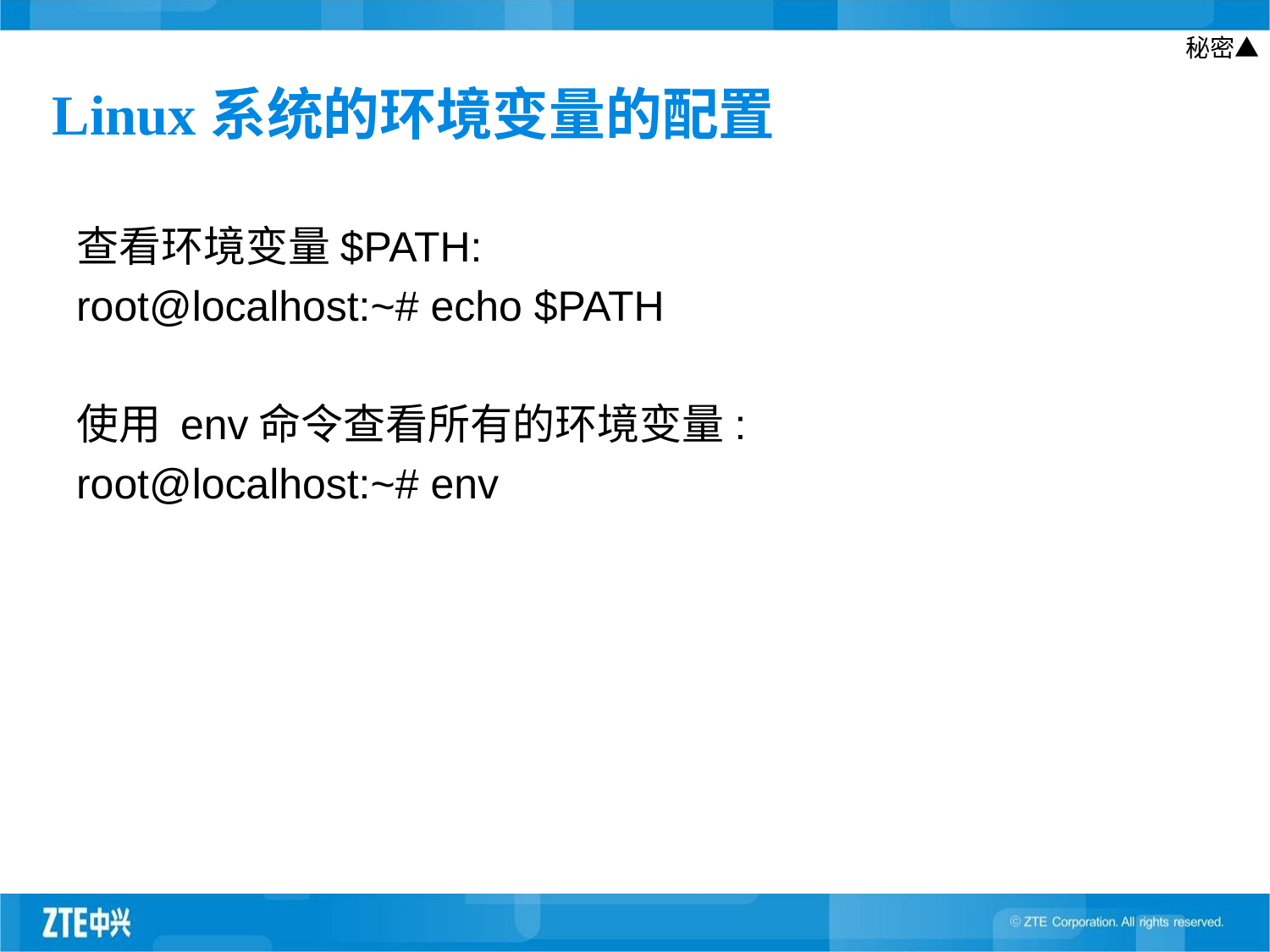

# Linux系统的环境变量的配置
查看环境变量$PATH:
root@localhost:~# echo $PATH

使用 env命令查看所有的环境变量:
root@localhost:~# env